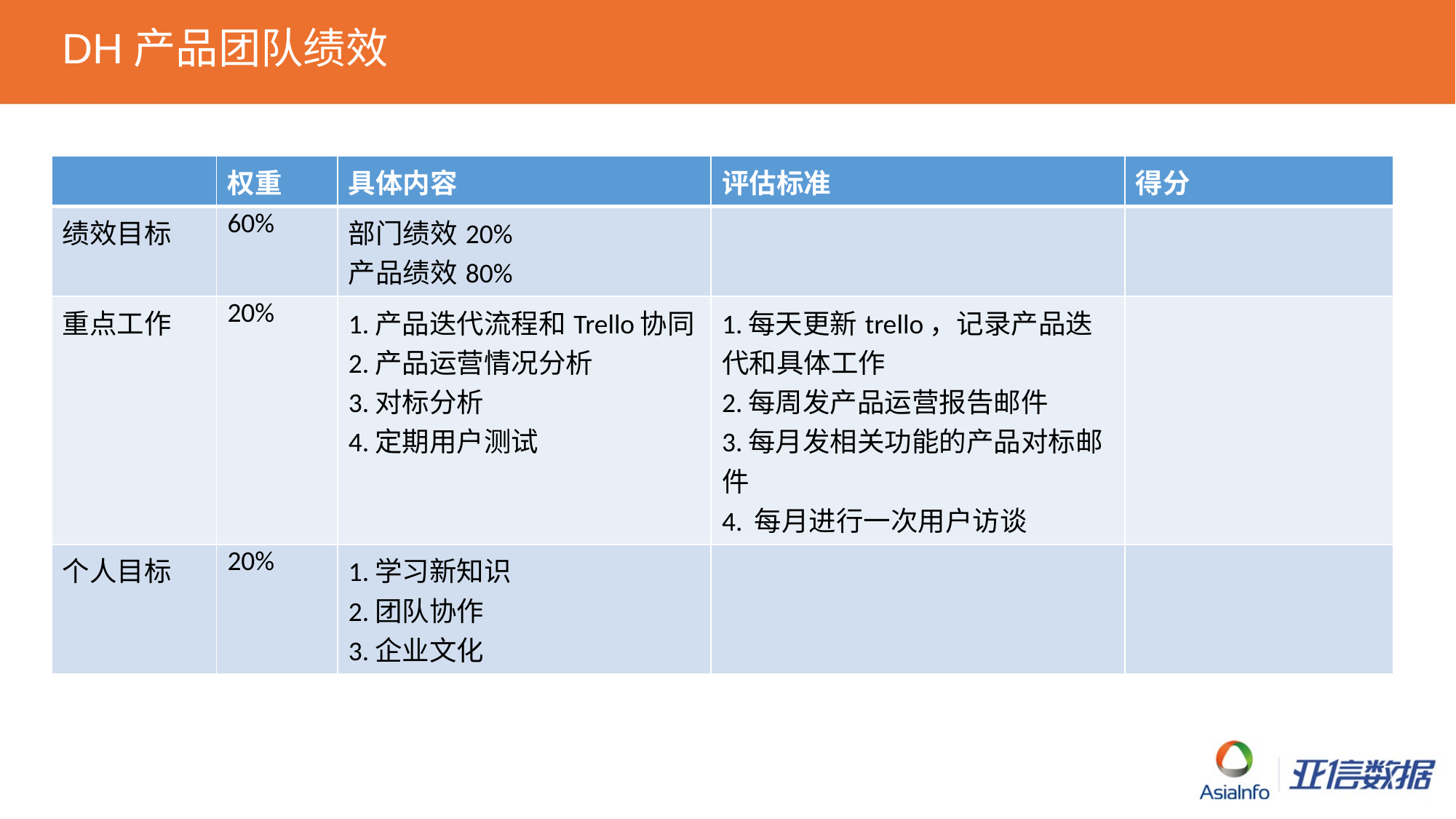

# DH产品团队绩效
|  | 权重 | 具体内容 | 评估标准 | 得分 |
| --- | --- | --- | --- | --- |
| 绩效目标 | 60% | 部门绩效20% 产品绩效80% |  |  |
| 重点工作 | 20% | 1.产品迭代流程和Trello协同 2.产品运营情况分析 3.对标分析 4.定期用户测试 | 1.每天更新trello，记录产品迭代和具体工作 2.每周发产品运营报告邮件 3.每月发相关功能的产品对标邮件 4. 每月进行一次用户访谈 |  |
| 个人目标 | 20% | 1.学习新知识 2.团队协作 3.企业文化 |  |  |